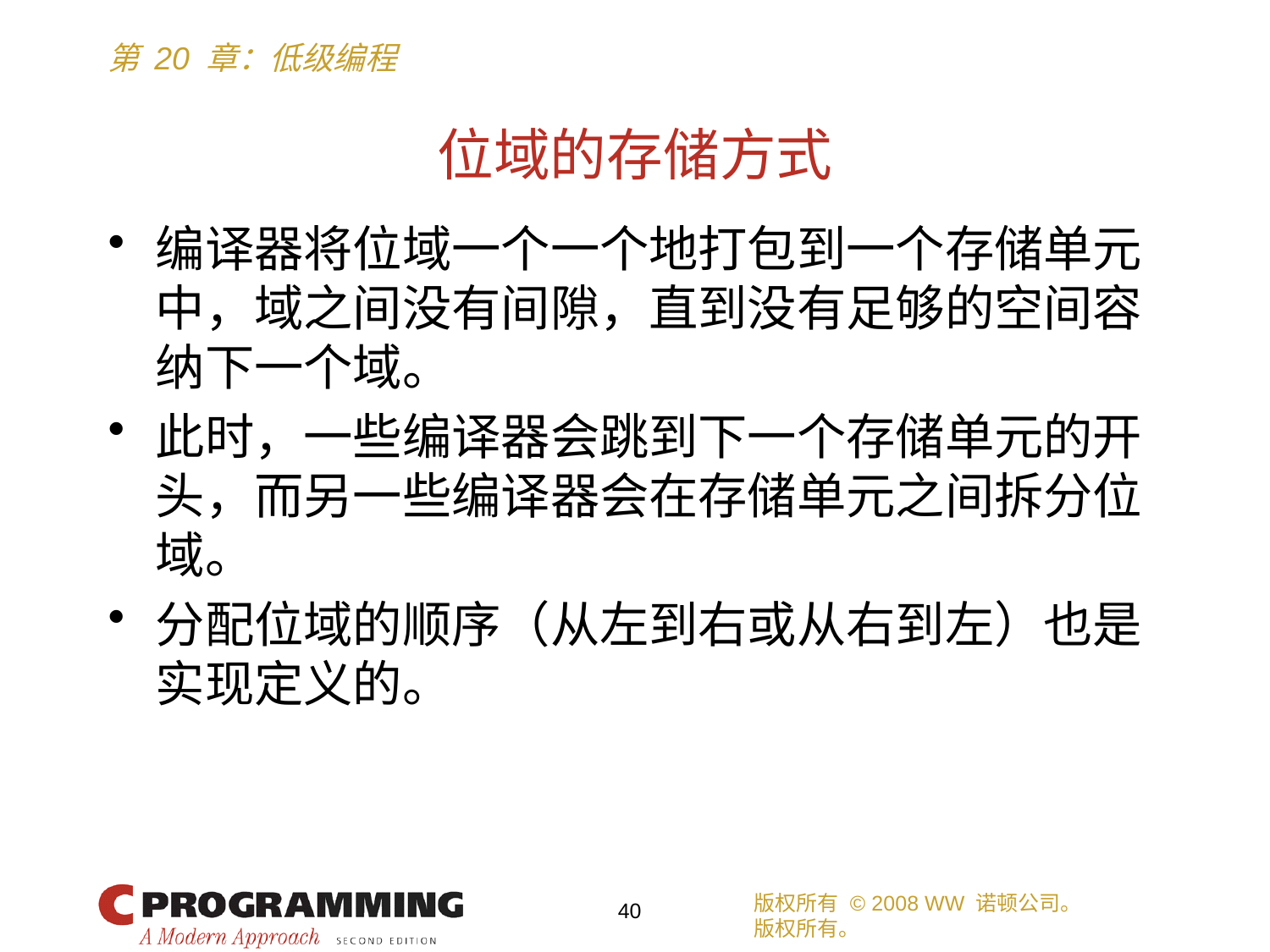

# 位域的存储方式
编译器将位域一个一个地打包到一个存储单元中，域之间没有间隙，直到没有足够的空间容纳下一个域。
此时，一些编译器会跳到下一个存储单元的开头，而另一些编译器会在存储单元之间拆分位域。
分配位域的顺序（从左到右或从右到左）也是实现定义的。

版权所有 © 2008 WW 诺顿公司。
版权所有。
40